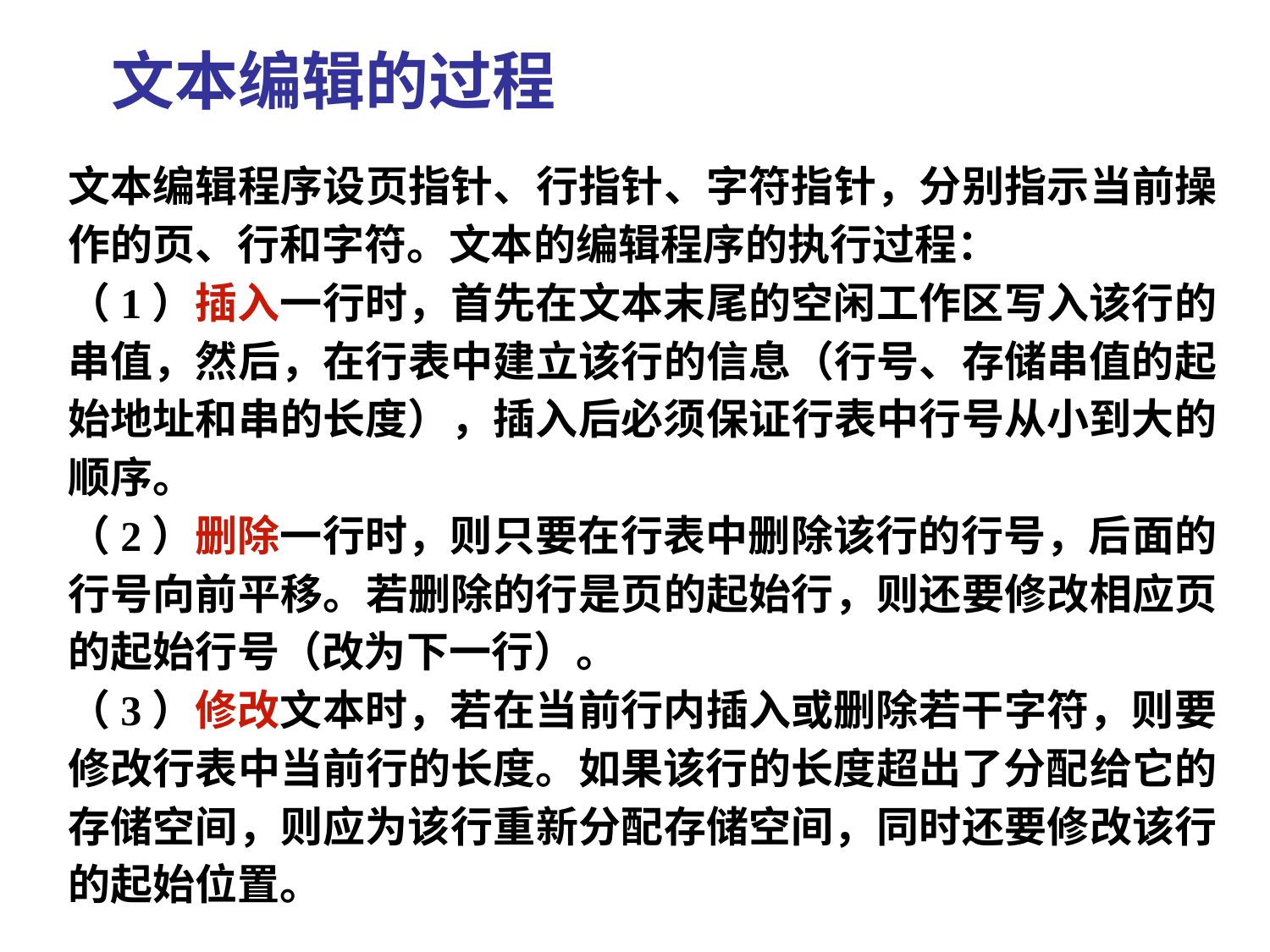

# 文本编辑的过程
文本编辑程序设页指针、行指针、字符指针，分别指示当前操作的页、行和字符。文本的编辑程序的执行过程：
（1）插入一行时，首先在文本末尾的空闲工作区写入该行的串值，然后，在行表中建立该行的信息（行号、存储串值的起始地址和串的长度），插入后必须保证行表中行号从小到大的顺序。
（2）删除一行时，则只要在行表中删除该行的行号，后面的行号向前平移。若删除的行是页的起始行，则还要修改相应页的起始行号（改为下一行）。
（3）修改文本时，若在当前行内插入或删除若干字符，则要修改行表中当前行的长度。如果该行的长度超出了分配给它的存储空间，则应为该行重新分配存储空间，同时还要修改该行的起始位置。